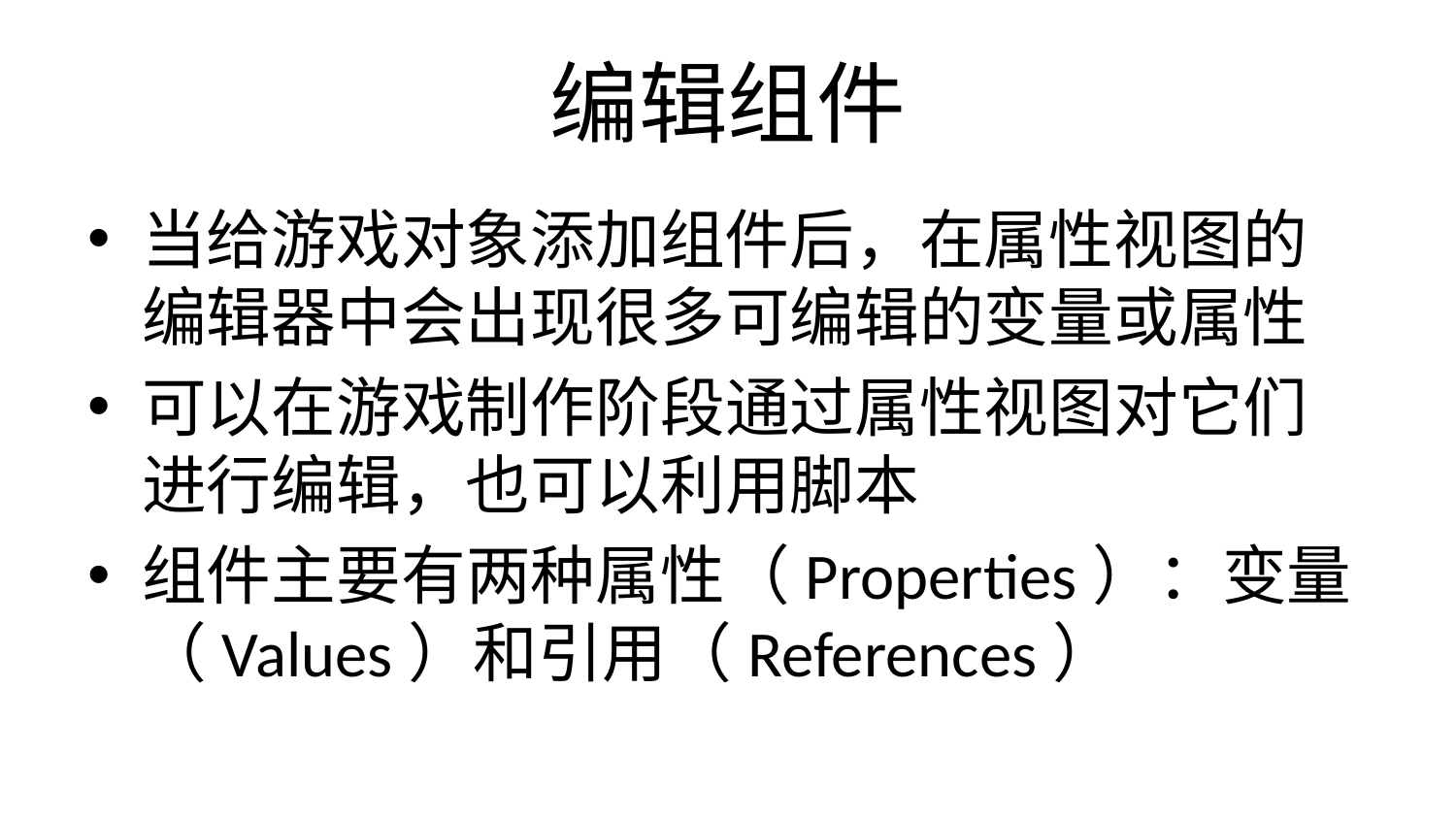

# 编辑组件
当给游戏对象添加组件后，在属性视图的编辑器中会出现很多可编辑的变量或属性
可以在游戏制作阶段通过属性视图对它们进行编辑，也可以利用脚本
组件主要有两种属性（Properties）：变量（Values）和引用（References）